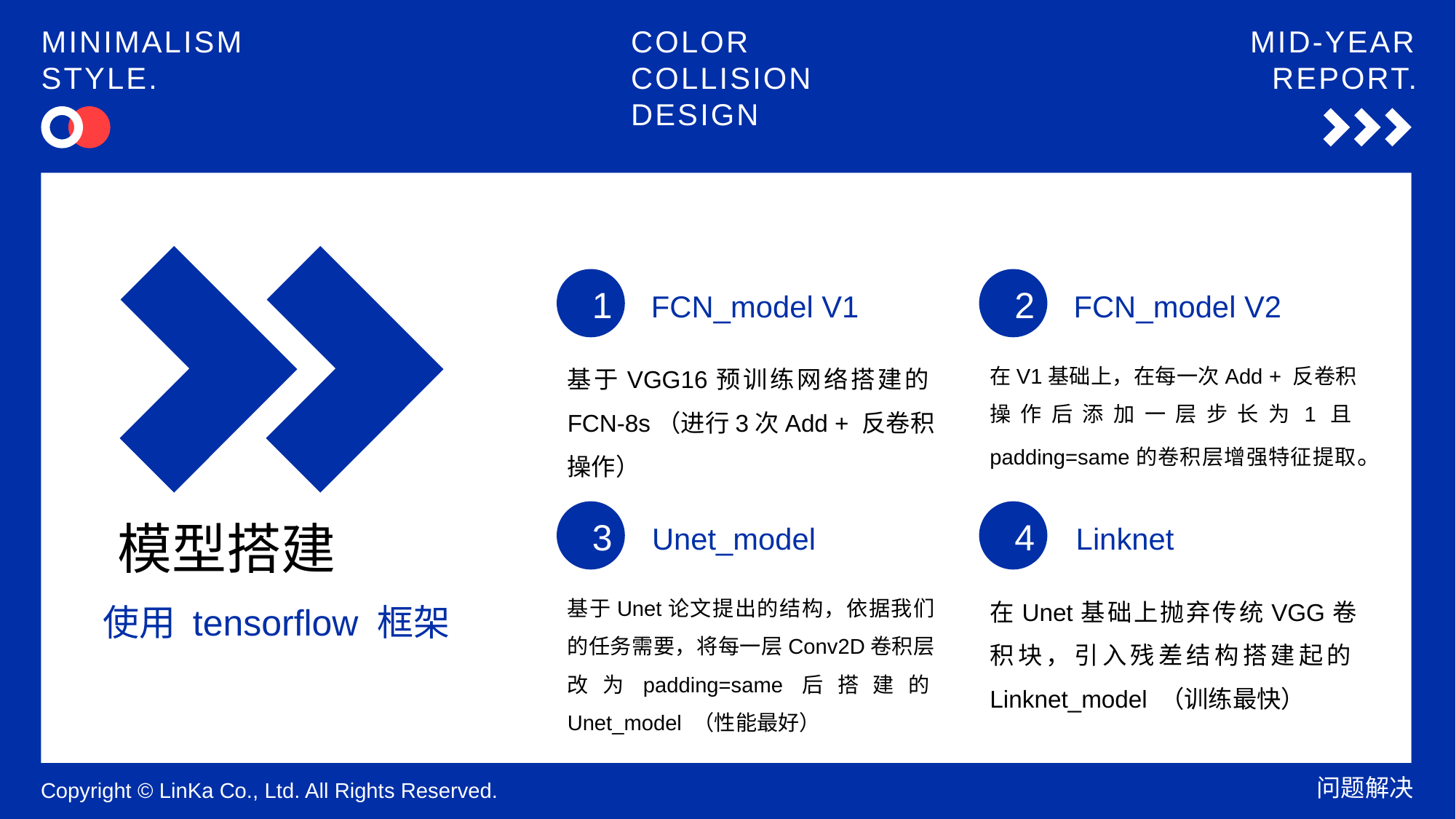

MINIMALISM
STYLE.
MID-YEAR REPORT.
COLOR
COLLISION
DESIGN

1
FCN_model V1
基于VGG16预训练网络搭建的FCN-8s（进行3次Add + 反卷积操作）

2
FCN_model V2
在V1基础上，在每一次Add + 反卷积操作后添加一层步长为1且padding=same的卷积层增强特征提取。

3
Unet_model
基于Unet论文提出的结构，依据我们的任务需要，将每一层Conv2D卷积层改为padding=same后搭建的Unet_model （性能最好）

4
Linknet
在Unet基础上抛弃传统VGG卷积块，引入残差结构搭建起的Linknet_model （训练最快）
模型搭建
使用 tensorflow 框架
问题解决
Copyright © LinKa Co., Ltd. All Rights Reserved.